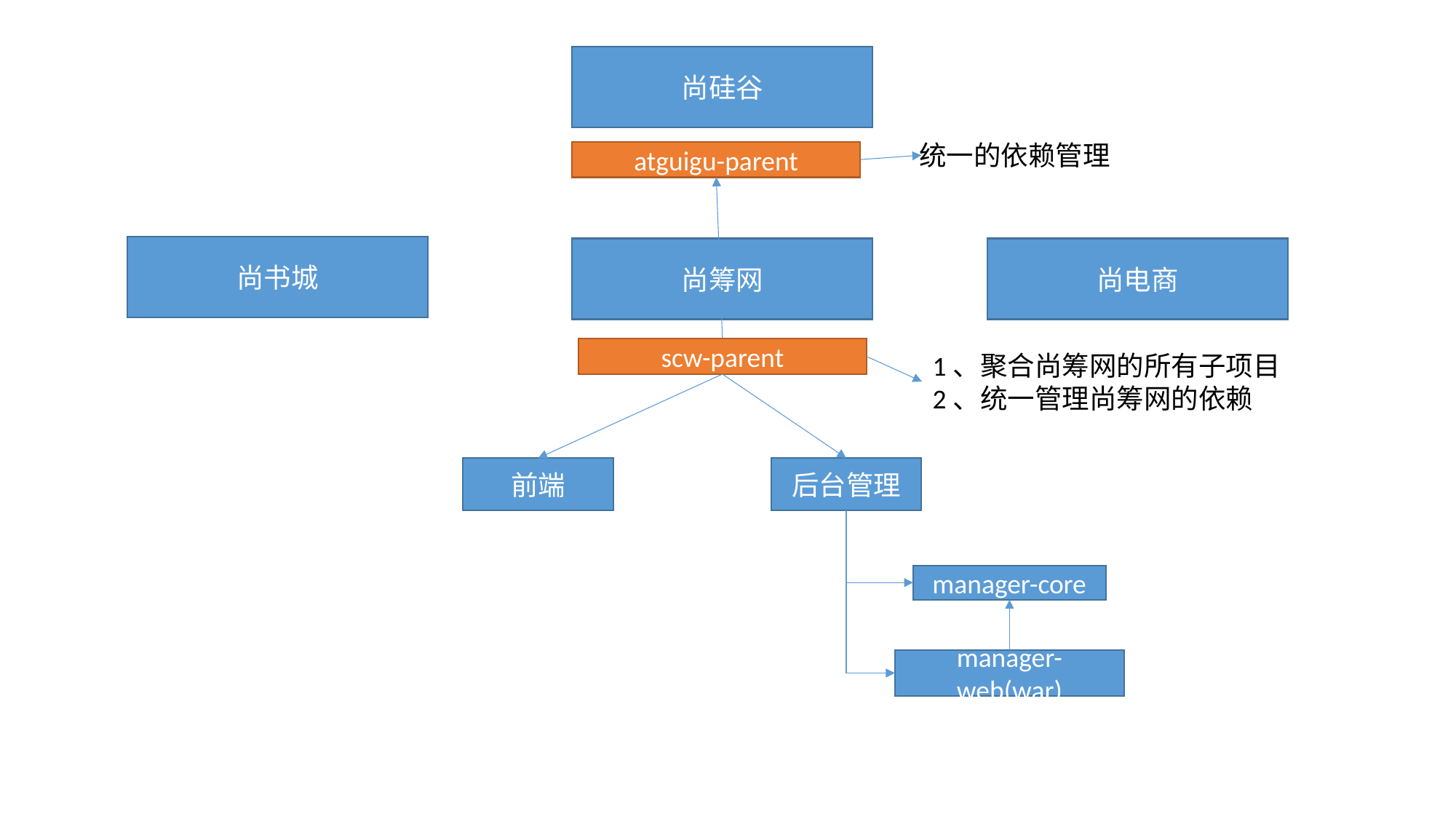

尚硅谷
统一的依赖管理
atguigu-parent
尚书城
尚筹网
尚电商
scw-parent
1、聚合尚筹网的所有子项目
2、统一管理尚筹网的依赖
前端
后台管理
manager-core
manager-web(war)